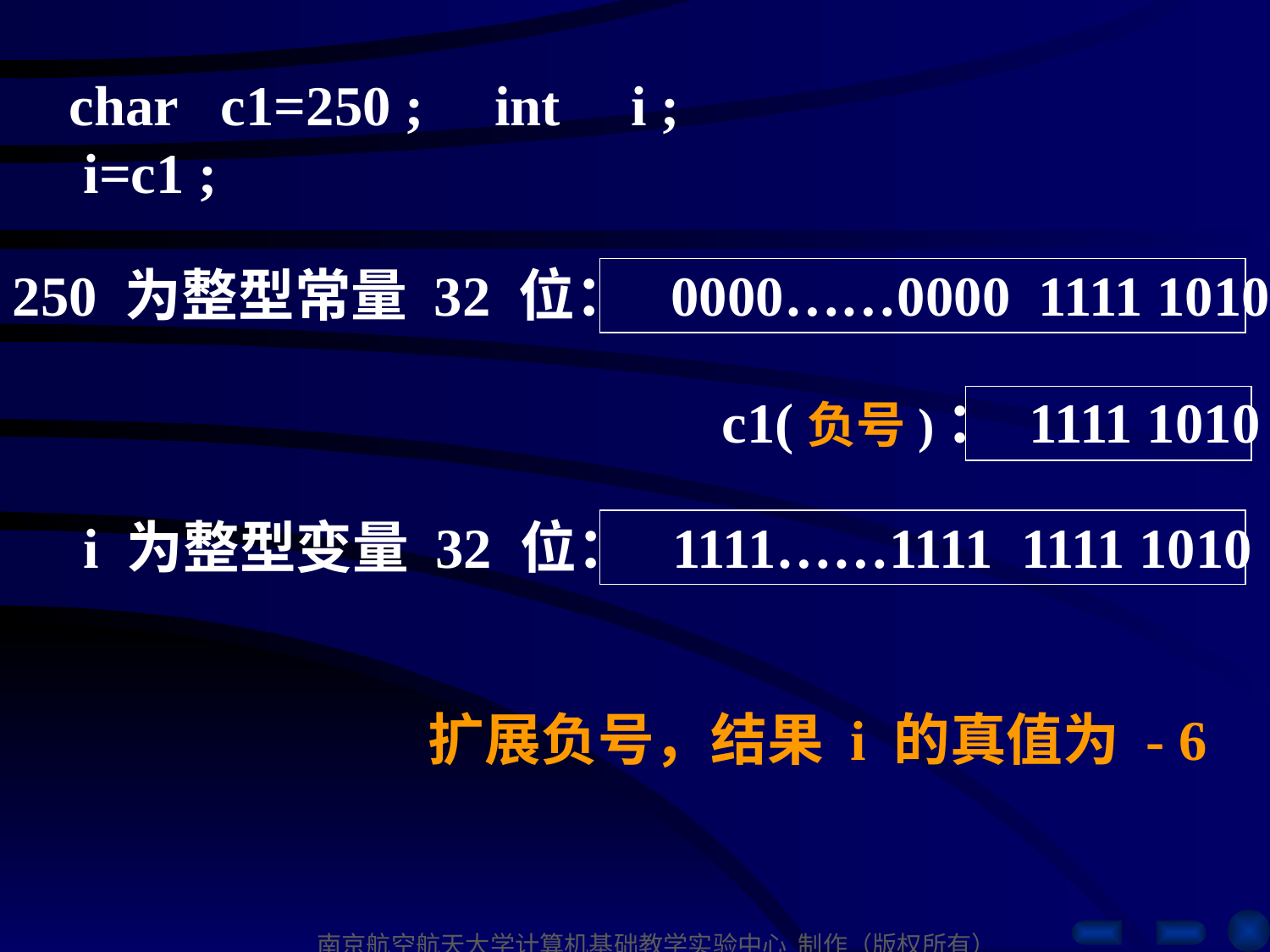

char   c1=250 ;     int     i ;
     i=c1 ;
250 为整型常量 32 位：  0000……0000  1111 1010

c1(负号)： 1111 1010

     i 为整型变量 32 位：  1111……1111  1111 1010

扩展负号，结果 i 的真值为 - 6